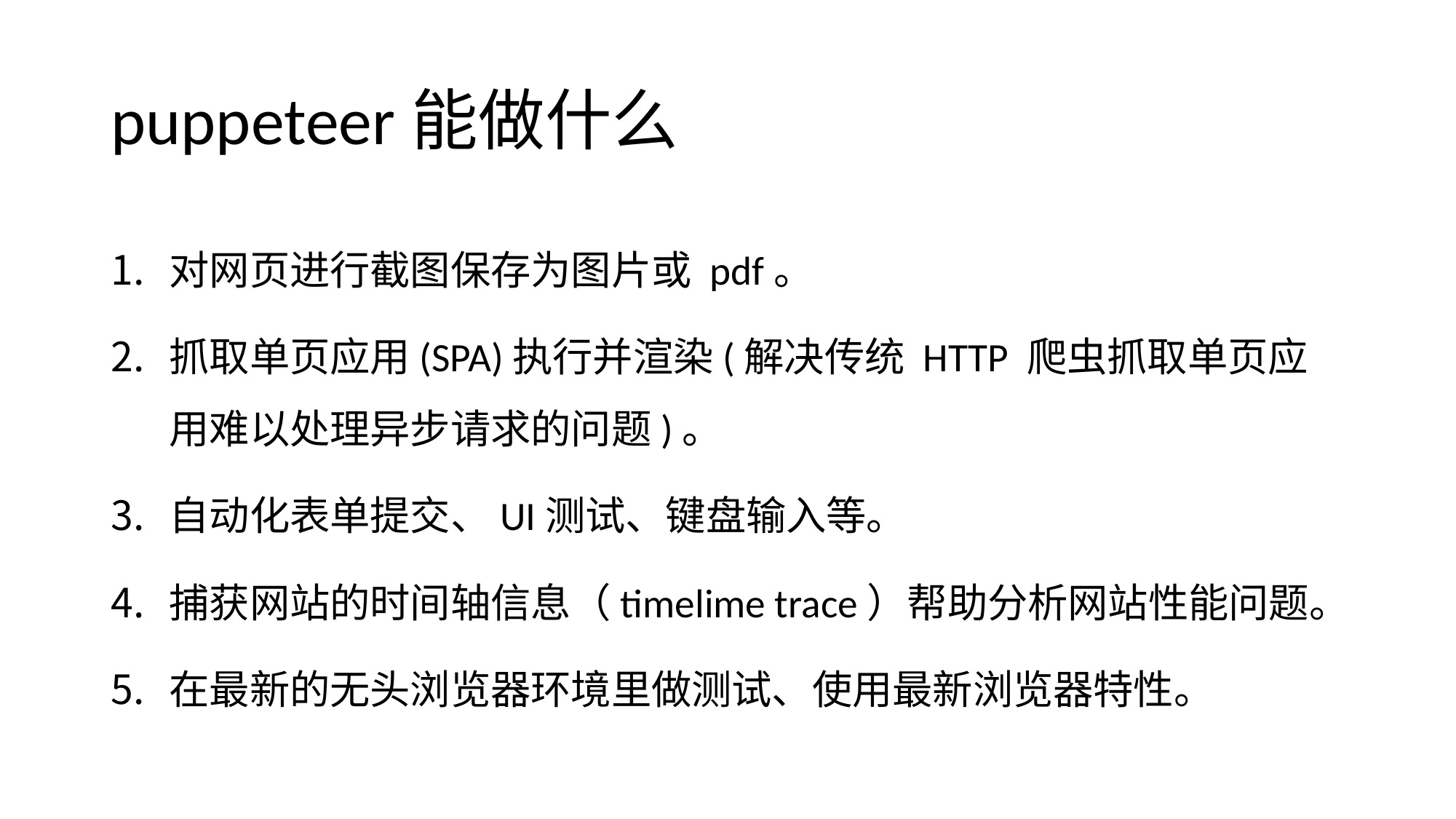

# puppeteer能做什么
对网页进行截图保存为图片或 pdf。
抓取单页应用(SPA)执行并渲染(解决传统 HTTP 爬虫抓取单页应用难以处理异步请求的问题)。
自动化表单提交、UI测试、键盘输入等。
捕获网站的时间轴信息（timelime trace）帮助分析网站性能问题。
在最新的无头浏览器环境里做测试、使用最新浏览器特性。